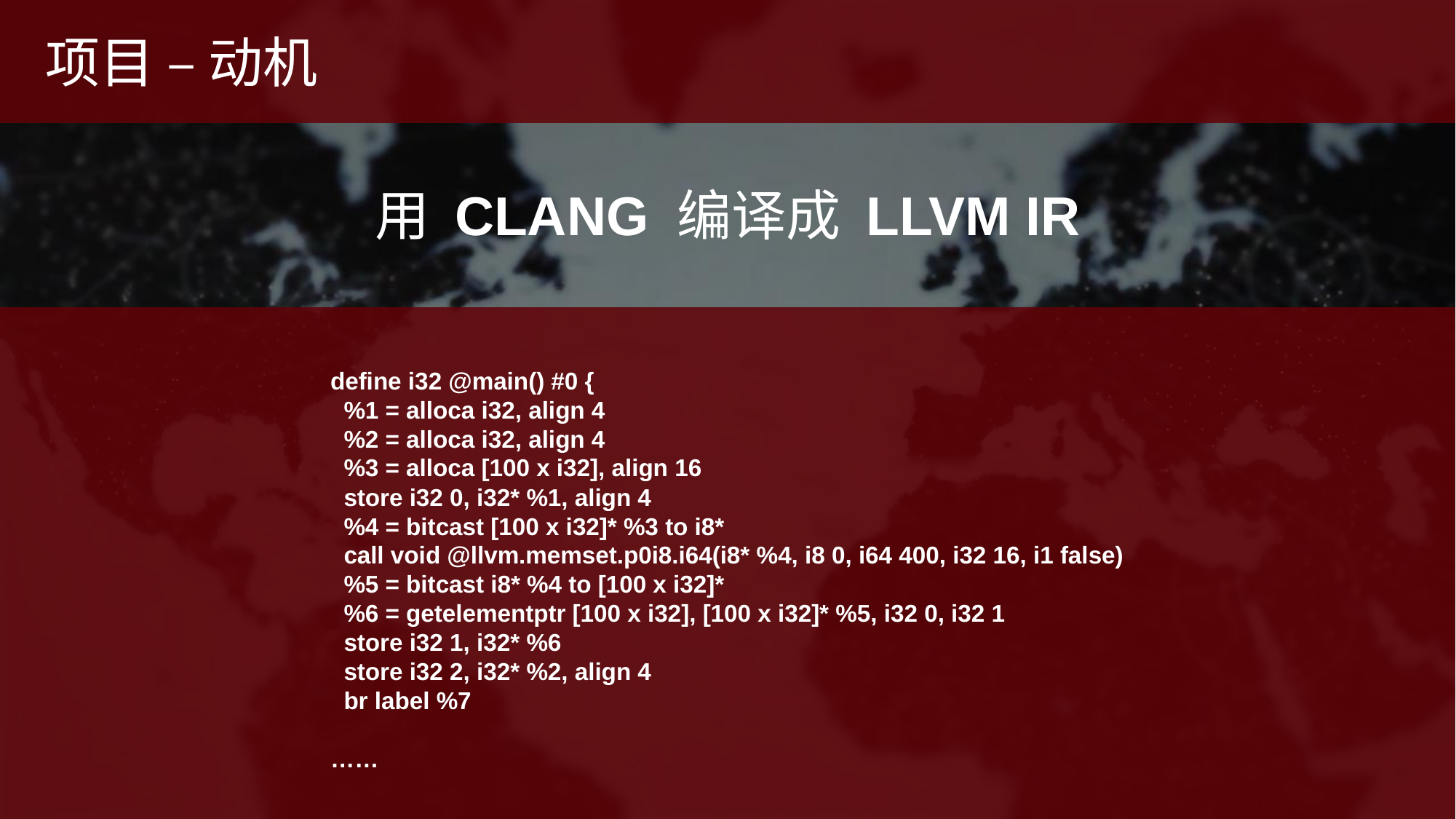

项目 – 动机
用 CLANG 编译成 LLVM IR

define i32 @main() #0 {
  %1 = alloca i32, align 4
  %2 = alloca i32, align 4
  %3 = alloca [100 x i32], align 16
  store i32 0, i32* %1, align 4
  %4 = bitcast [100 x i32]* %3 to i8*
  call void @llvm.memset.p0i8.i64(i8* %4, i8 0, i64 400, i32 16, i1 false)
  %5 = bitcast i8* %4 to [100 x i32]*
  %6 = getelementptr [100 x i32], [100 x i32]* %5, i32 0, i32 1
  store i32 1, i32* %6
  store i32 2, i32* %2, align 4
  br label %7

……